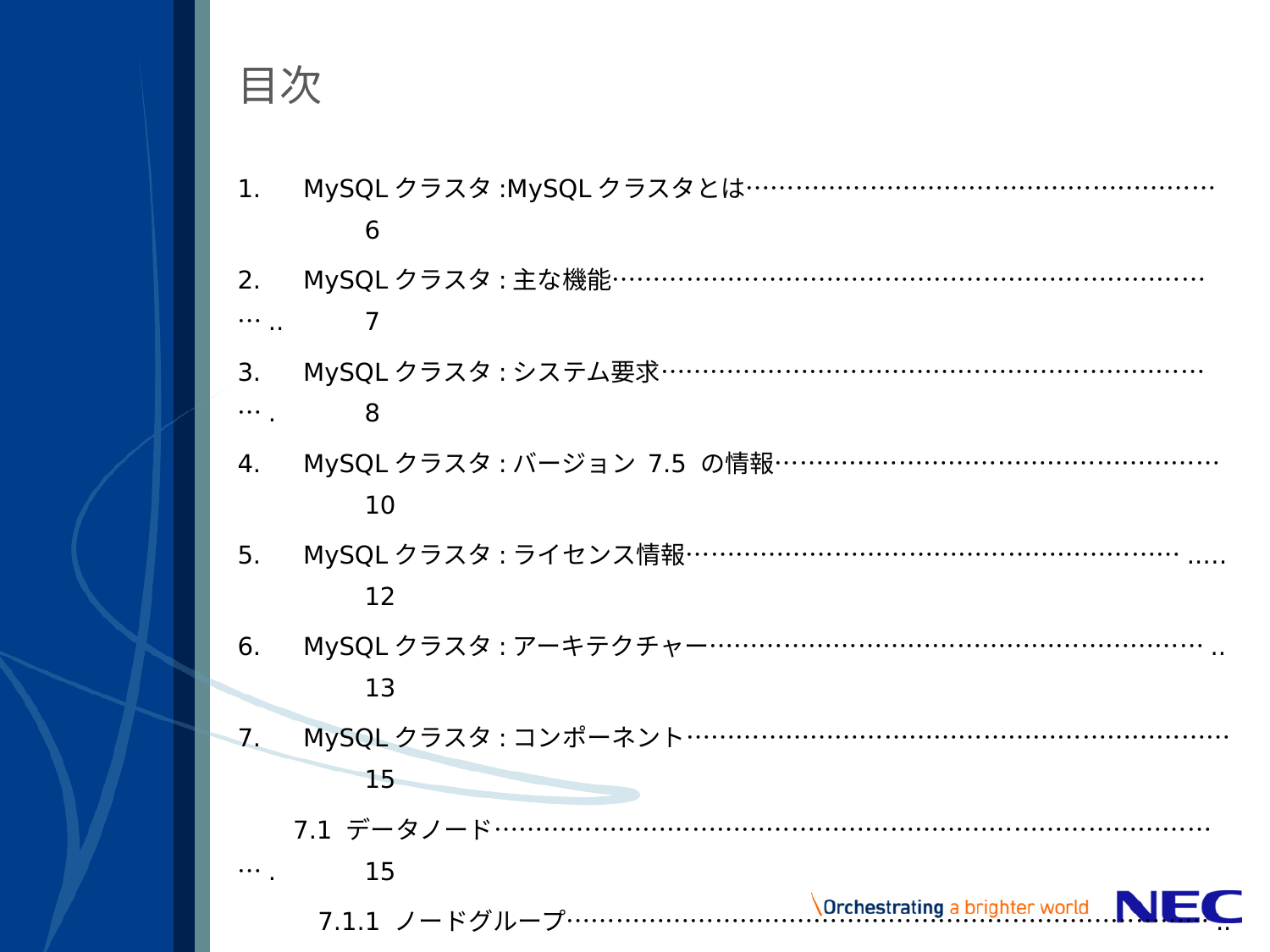

# 目次
1.　 MySQLクラスタ:MySQLクラスタとは…………………………………………………	6
2.　 MySQLクラスタ:主な機能…………………………………………………………………..	7
3.　 MySQLクラスタ:システム要求…………………………………………………………….	8
4.　 MySQLクラスタ:バージョン 7.5 の情報………………………………………………	10
5.　 MySQLクラスタ:ライセンス情報……………………………………………………..…	12
6.　 MySQLクラスタ:アーキテクチャー……………………………………………………..	13
7.　 MySQLクラスタ:コンポーネント…………………………………………………………	15
　　7.1 データノード……………………………………………………………………………….	15
　　　7.1.1 ノードグループ……………………………………………………………………..	15
　　　7.1.2 パーティション……………………………………………………………………..	16
　　　7.1.3 レプリカ……………………………………………………………………………….	17
　　7.2 サーバーノード…………………………………………………………………………….	23
　　7.3 管理ノード…………………………………………………………………………………..	24